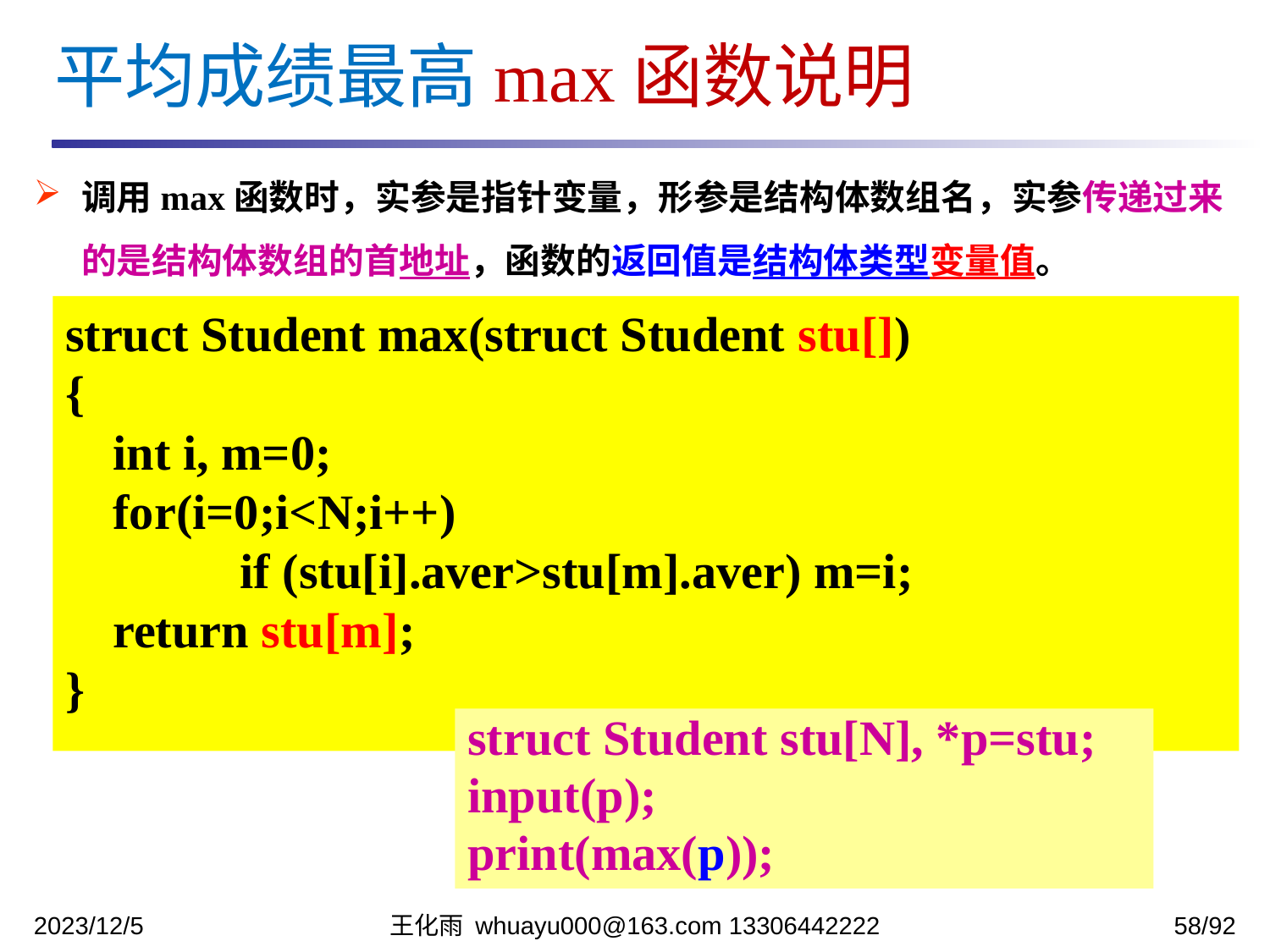

平均成绩最高max函数说明
调用max函数时，实参是指针变量，形参是结构体数组名，实参传递过来的是结构体数组的首地址，函数的返回值是结构体类型变量值。
struct Student max(struct Student stu[])
{
	int i, m=0;
	for(i=0;i<N;i++)
		if (stu[i].aver>stu[m].aver) m=i;
	return stu[m];
}
struct Student stu[N], *p=stu;
input(p);
print(max(p));
2023/12/5
王化雨 whuayu000@163.com 13306442222
58/92